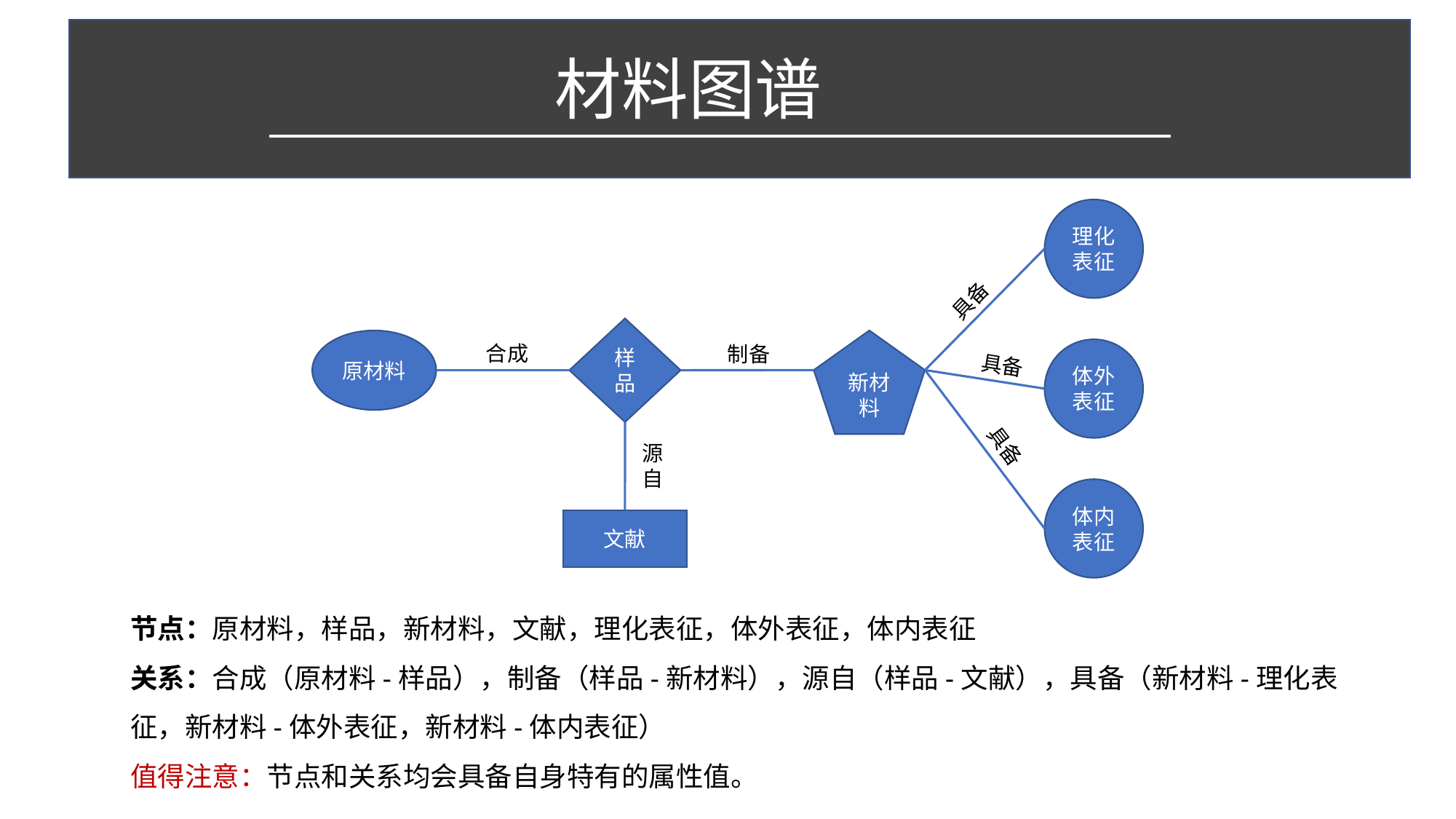

材料图谱

理化表征
具备
样品
原材料
新材料
合成
制备
体外表征
具备
具备
源自
体内表征
文献
节点：原材料，样品，新材料，文献，理化表征，体外表征，体内表征
关系：合成（原材料-样品），制备（样品-新材料），源自（样品-文献），具备（新材料-理化表征，新材料-体外表征，新材料-体内表征）
值得注意：节点和关系均会具备自身特有的属性值。